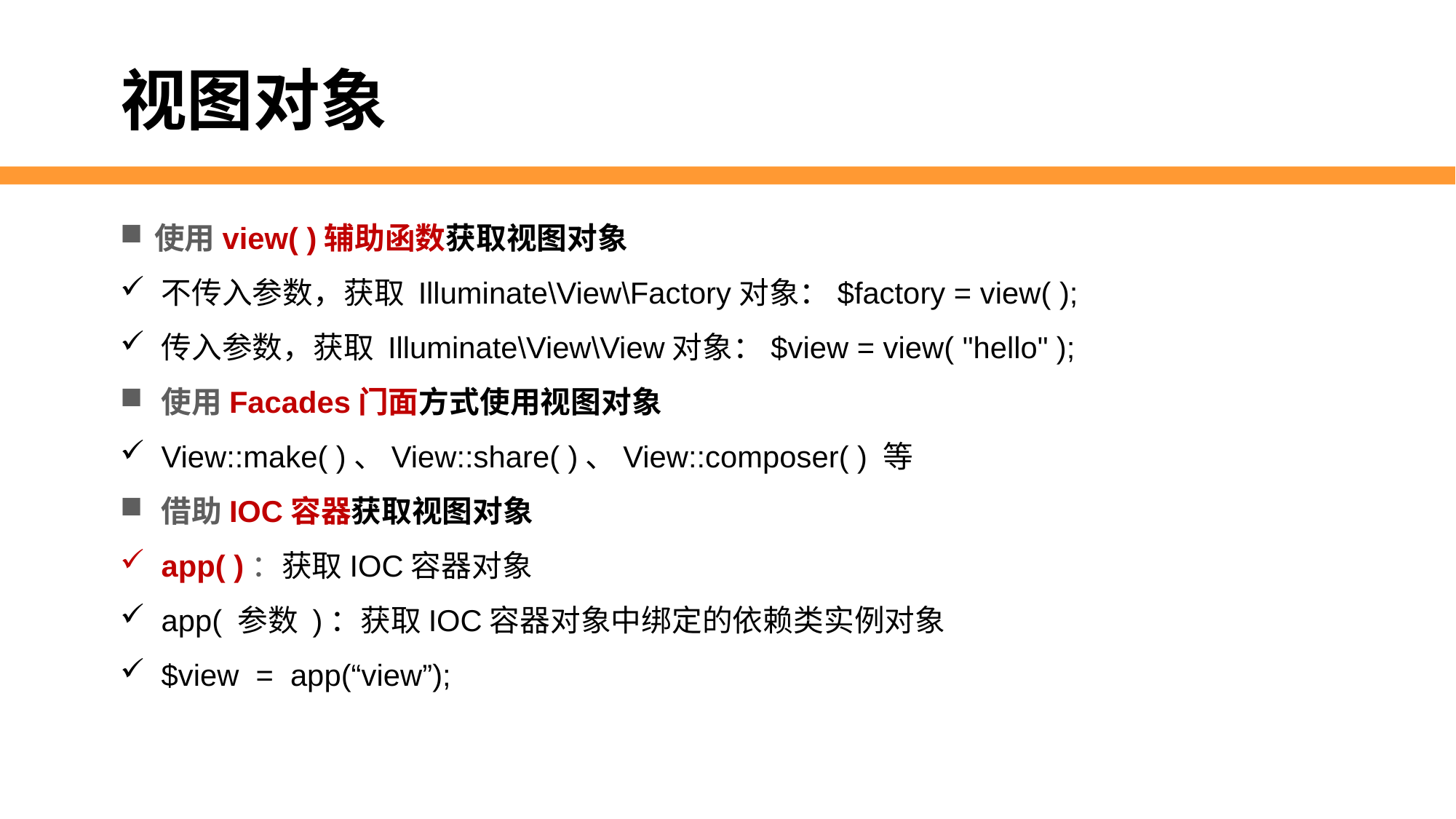

视图对象
使用view( )辅助函数获取视图对象
不传入参数，获取 Illuminate\View\Factory对象：$factory = view( );
传入参数，获取 Illuminate\View\View对象：$view = view( "hello" );
使用Facades门面方式使用视图对象
View::make( )、View::share( )、View::composer( ) 等
借助IOC容器获取视图对象
app( )：获取IOC容器对象
app( 参数 )：获取IOC容器对象中绑定的依赖类实例对象
$view  =  app(“view”);